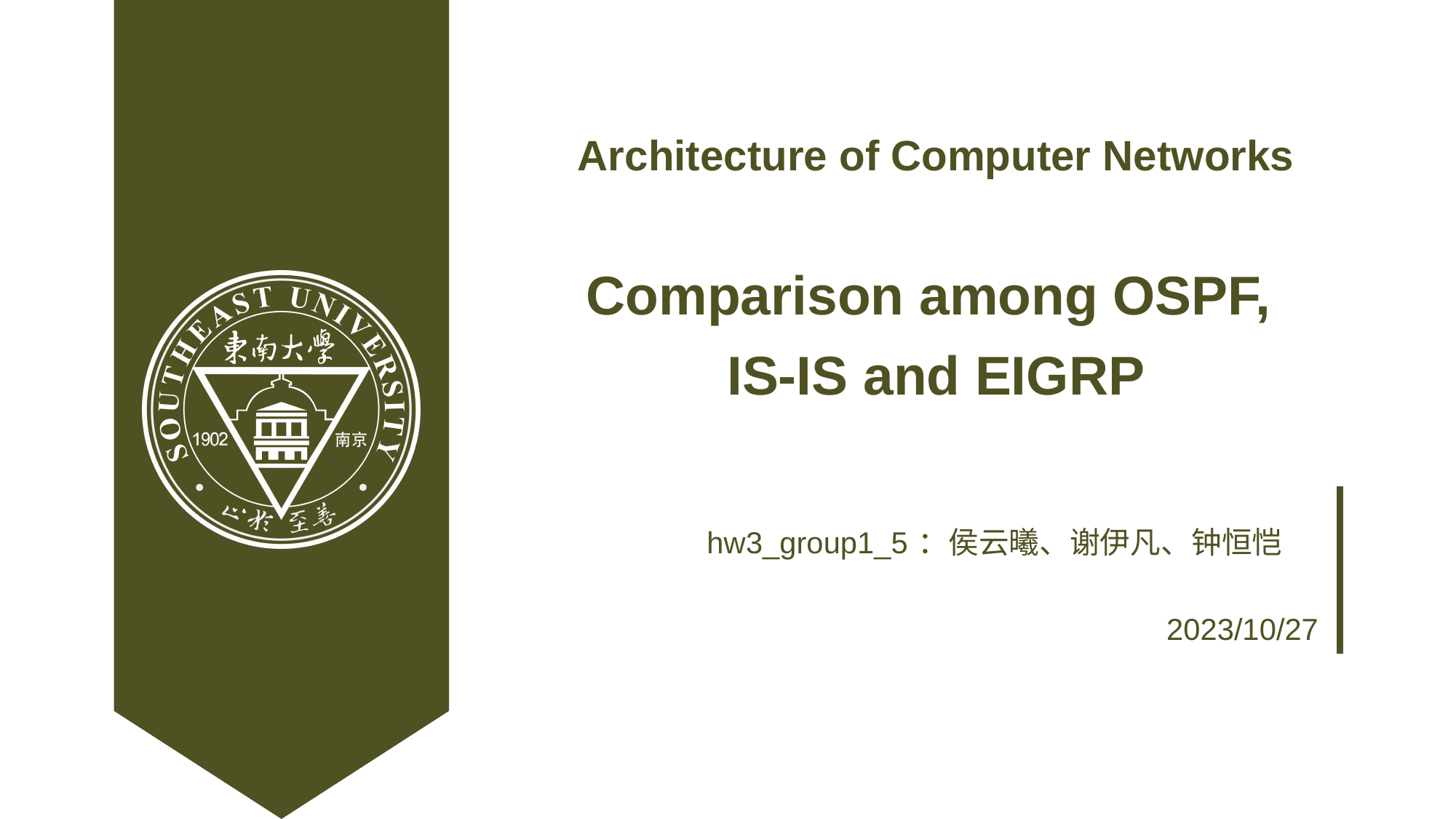

Architecture of Computer Networks
Comparison among OSPF,
IS-IS and EIGRP

hw3_group1_5
：侯云曦、谢伊凡、钟恒恺
2023/10/27